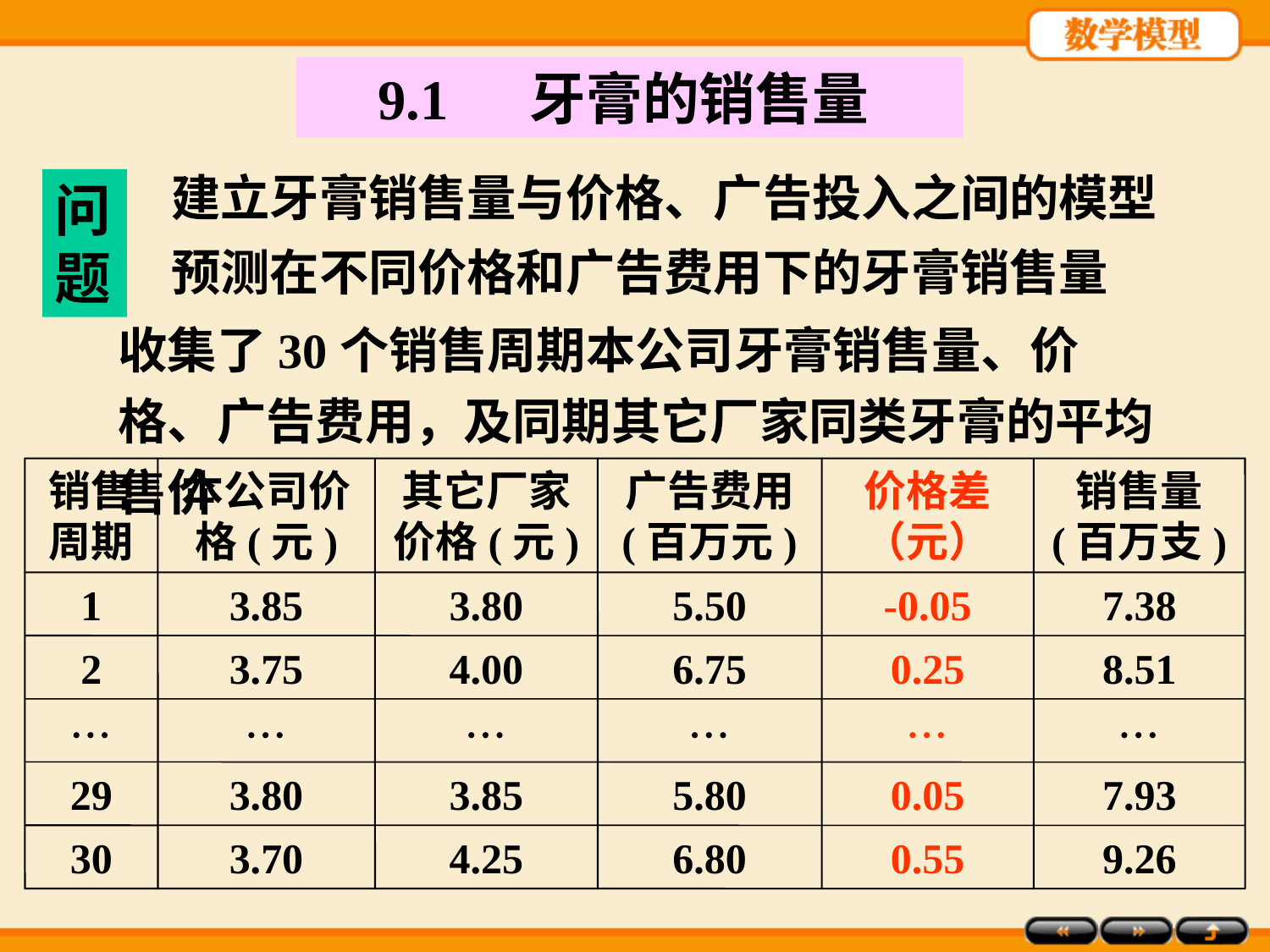

9.1  牙膏的销售量
建立牙膏销售量与价格、广告投入之间的模型
问题
预测在不同价格和广告费用下的牙膏销售量
收集了30个销售周期本公司牙膏销售量、价格、广告费用，及同期其它厂家同类牙膏的平均售价
销售周期

本公司价格(元)

其它厂家价格(元)

广告费用
(百万元)

价格差
（元）

销售量
(百万支)

1

3.85
3.80
5.50
-0.05
7.38
2

3.75

4.00
6.75
0.25
8.51
…

…
…
…
…
…
29

3.80
3.85
5.80
0.05
7.93
30

3.70

4.25
6.80
0.55
9.26